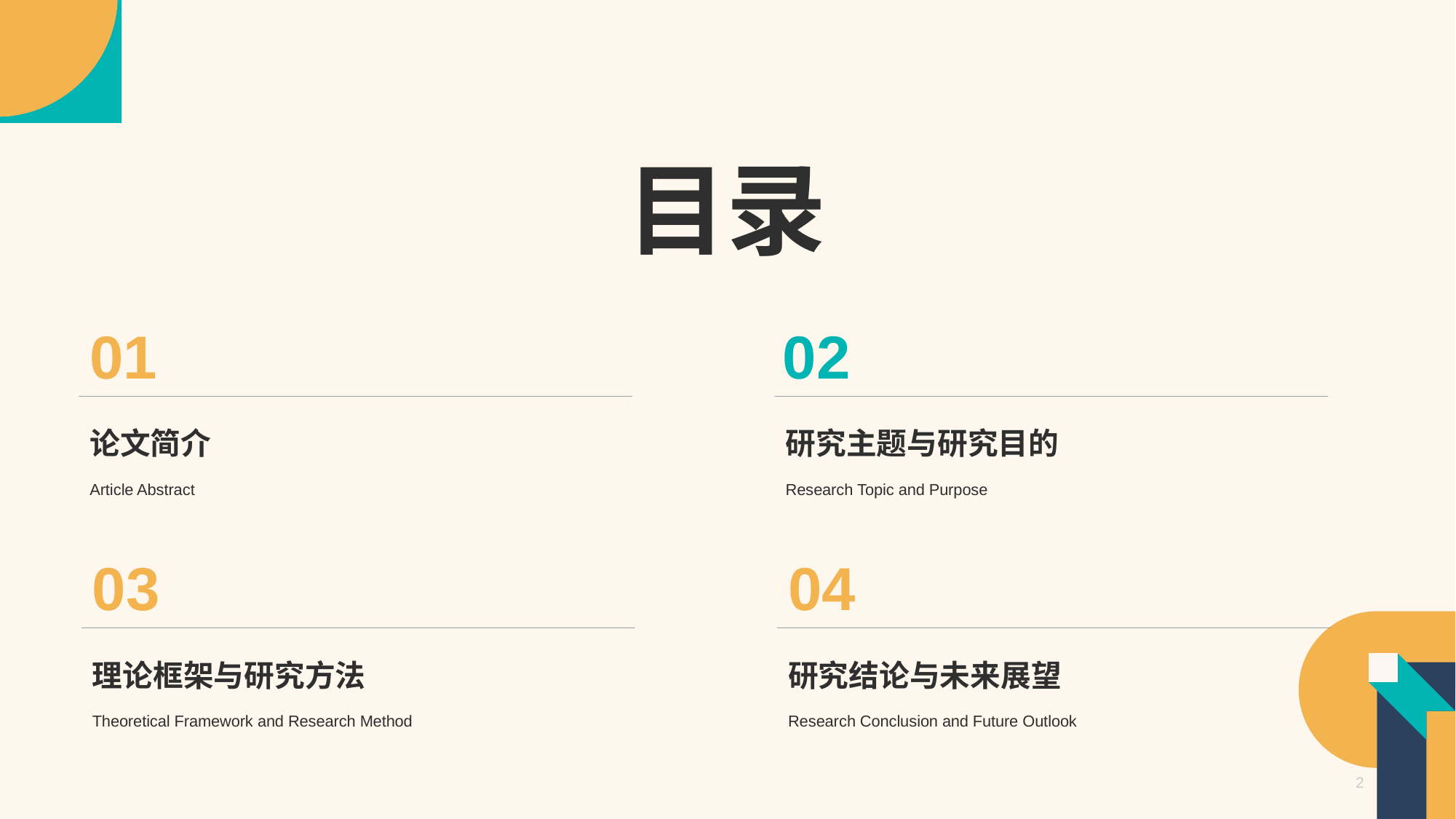

目录
01
论文简介
Article Abstract
02
研究主题与研究目的
Research Topic and Purpose
03
理论框架与研究方法
Theoretical Framework and Research Method
04
研究结论与未来展望
Research Conclusion and Future Outlook
2